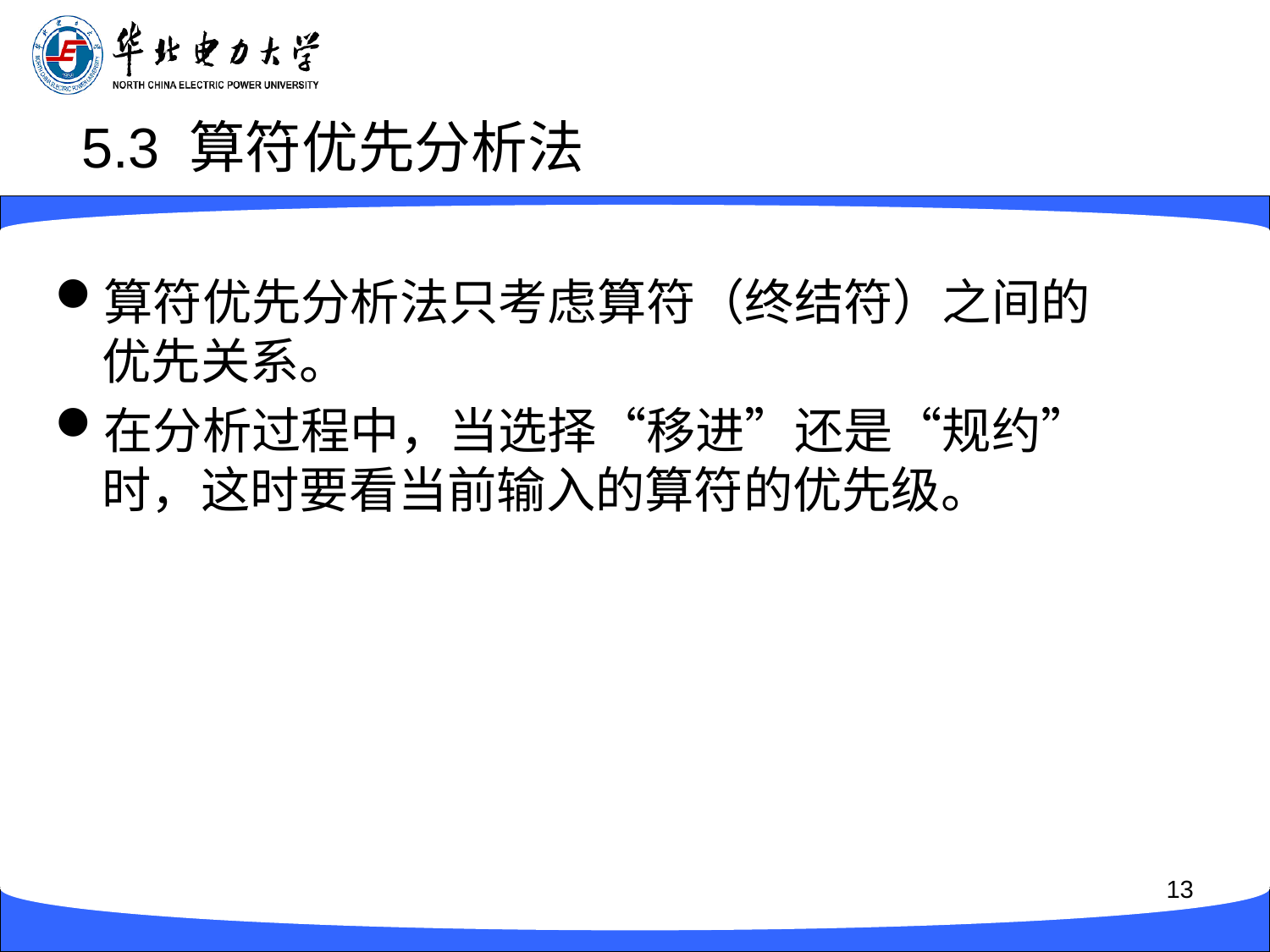

# 5.3 算符优先分析法
算符优先分析法只考虑算符（终结符）之间的优先关系。
在分析过程中，当选择“移进”还是“规约”时，这时要看当前输入的算符的优先级。
13